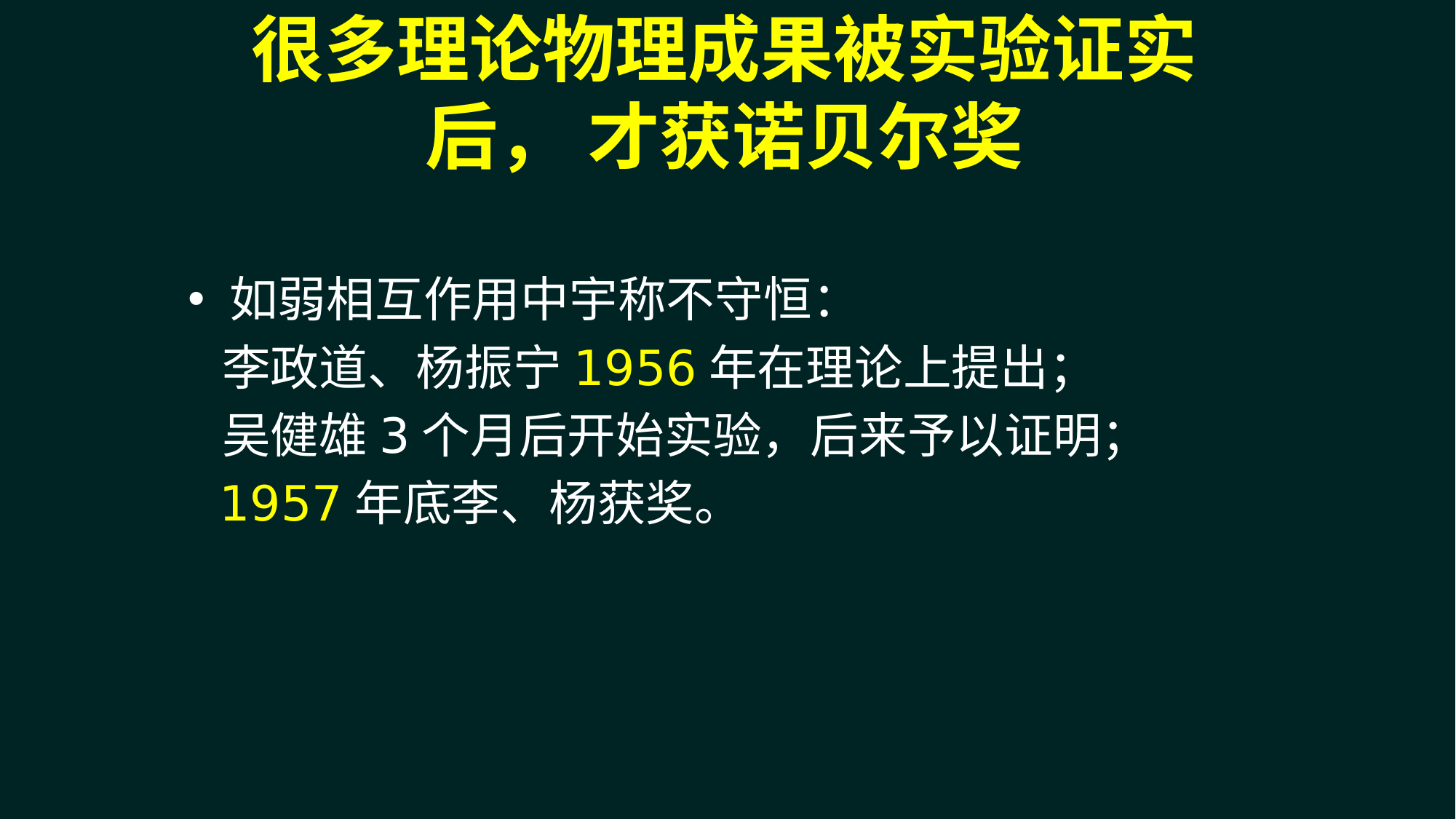

很多理论物理成果被实验证实后， 才获诺贝尔奖
如弱相互作用中宇称不守恒：
  李政道、杨振宁1956年在理论上提出；
  吴健雄3个月后开始实验，后来予以证明；
  1957年底李、杨获奖。